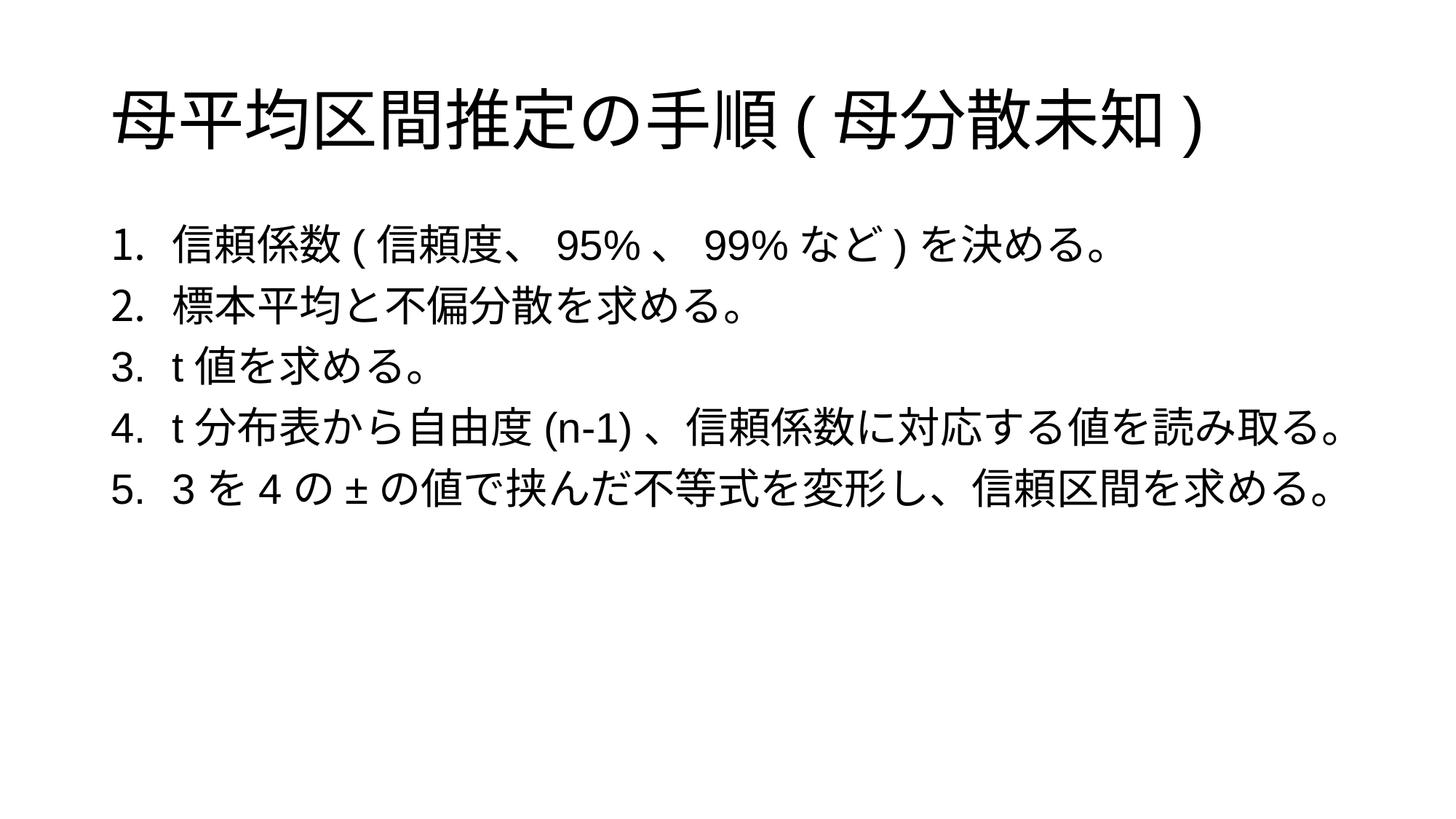

# 母平均区間推定の手順(母分散未知)
信頼係数(信頼度、95%、99%など)を決める。
標本平均と不偏分散を求める。
t値を求める。
t分布表から自由度(n-1)、信頼係数に対応する値を読み取る。
3を4の±の値で挟んだ不等式を変形し、信頼区間を求める。